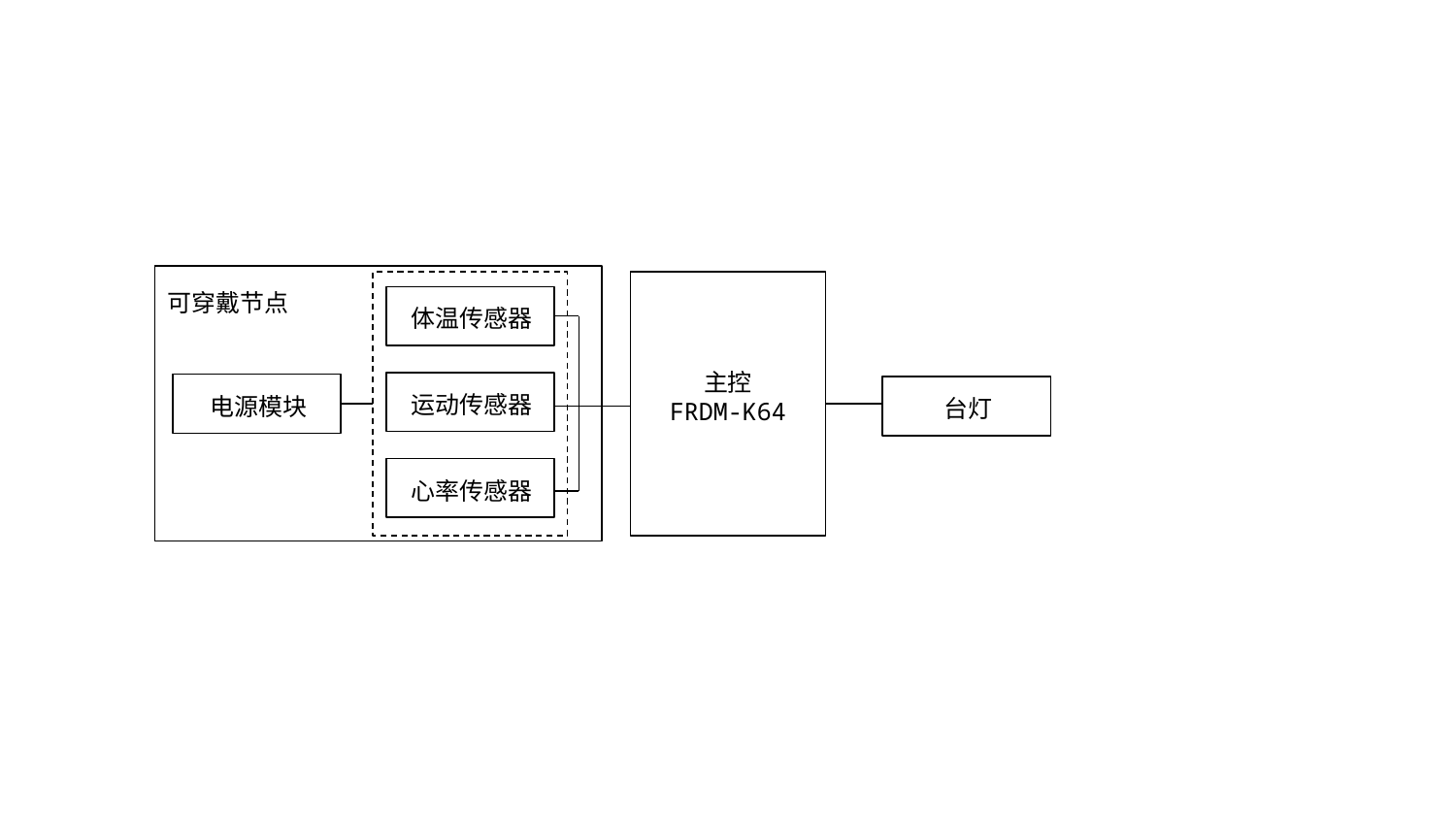

可穿戴节点

体温传感器
主控
FRDM-K64

运动传感器

电源模块

台灯

心率传感器